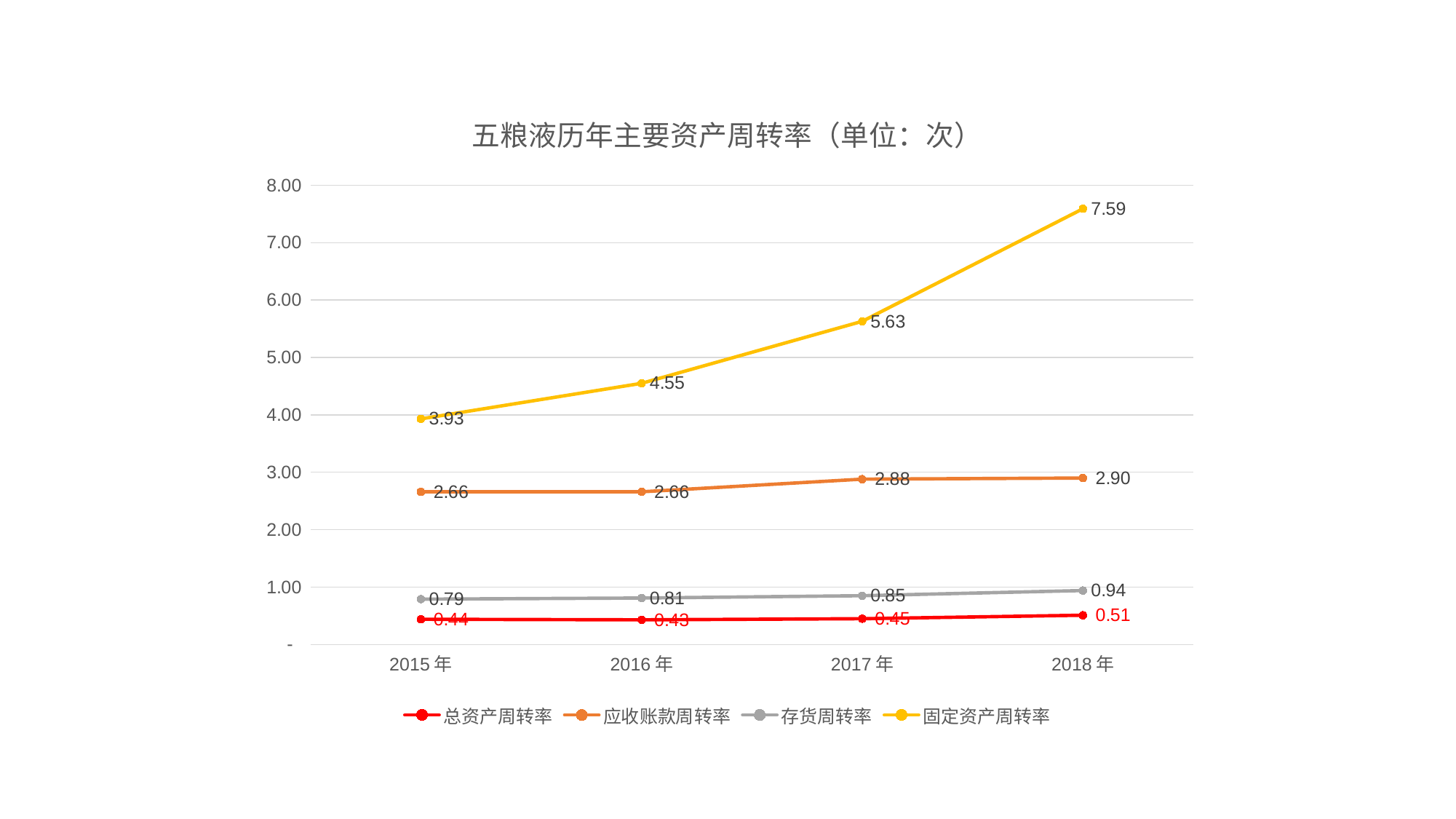

### Chart: 五粮液历年主要资产周转率（单位：次）

| Category | 总资产周转率 | 应收账款周转率 | 存货周转率 | 固定资产周转率 |
|---|---|---|---|---|
| 2015年 | 0.44 | 2.66 | 0.79 | 3.93 |
| 2016年 | 0.43 | 2.66 | 0.81 | 4.55 |
| 2017年 | 0.45 | 2.88 | 0.85 | 5.63 |
| 2018年 | 0.51 | 2.9 | 0.94 | 7.59 |